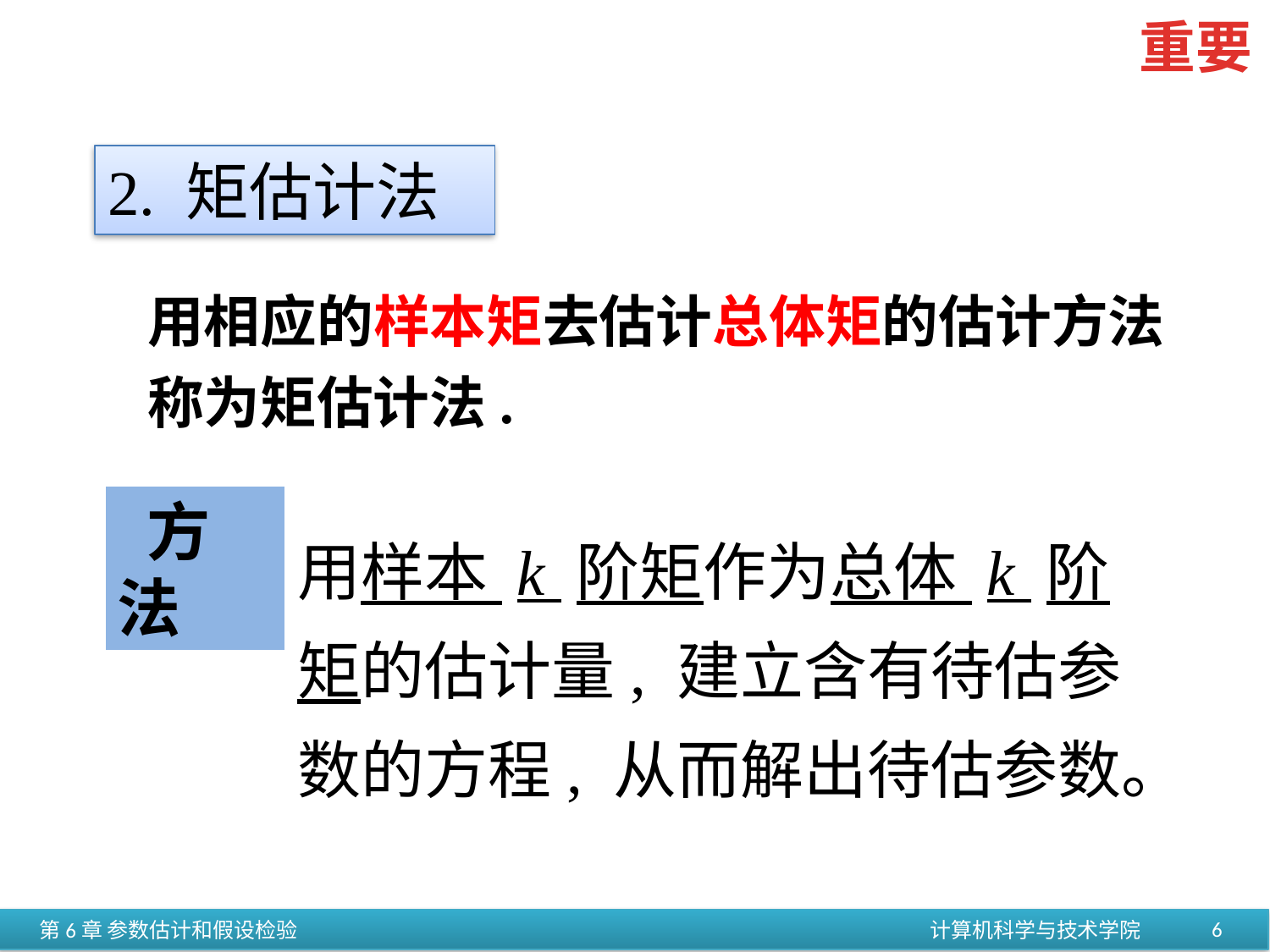

重要
2. 矩估计法
用相应的样本矩去估计总体矩的估计方法称为矩估计法.
 方法
用样本 k 阶矩作为总体 k 阶矩的估计量, 建立含有待估参数的方程, 从而解出待估参数。